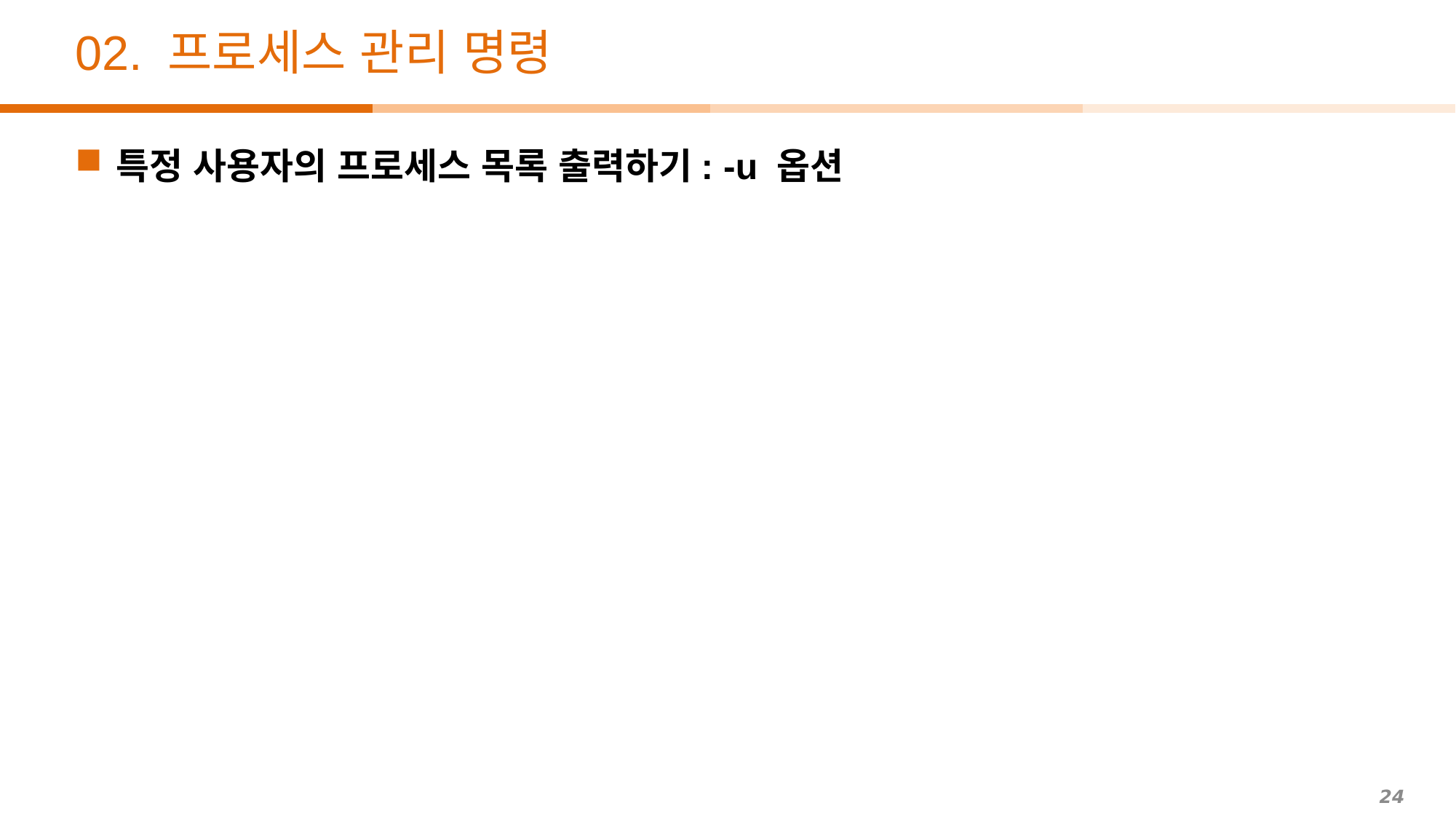

# 02. 프로세스 관리 명령
특정 사용자의 프로세스 목록 출력하기: -u 옵션